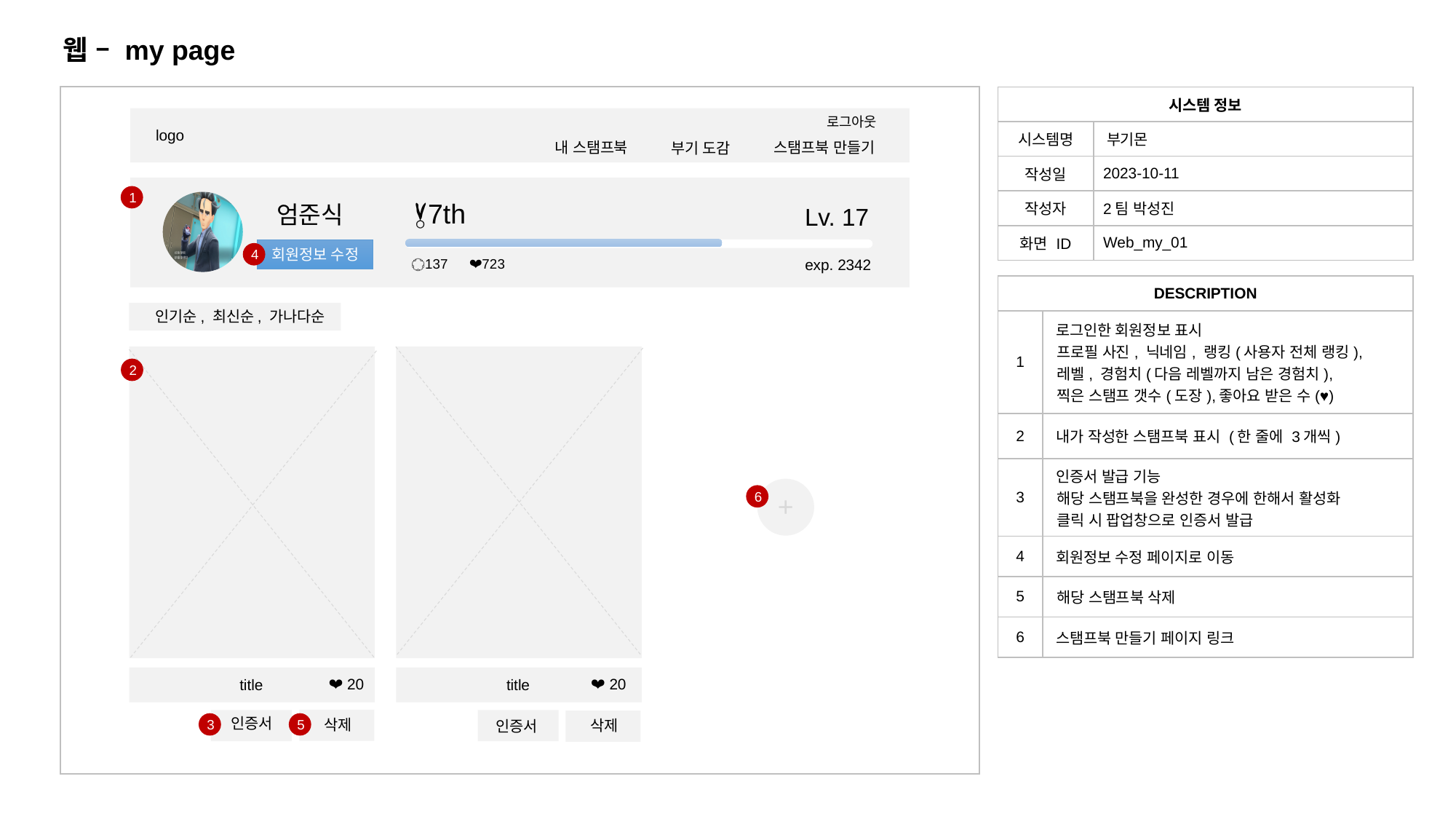

웹 – my page

| 시스템 정보 |  |
| --- | --- |
| 시스템명 | 부기몬 |
| 작성일 | 2023-10-11 |
| 작성자 | 2팀 박성진 |
| 화면 ID | Web\_my\_01 |
로그아웃

logo
스탬프북 만들기
내 스탬프북
부기 도감

🏅7th

엄준식
Lv. 17

회원정보 수정
💮137
 ❤️723
exp. 2342
1
4
| DESCRIPTION |  |
| --- | --- |
| 1 | 로그인한 회원정보 표시 프로필 사진, 닉네임, 랭킹(사용자 전체 랭킹), 레벨, 경험치(다음 레벨까지 남은 경험치), 찍은 스탬프 갯수(도장),좋아요 받은 수(♥) |
| 2 | 내가 작성한 스탬프북 표시 (한 줄에 3개씩) |
| 3 | 인증서 발급 기능 해당 스탬프북을 완성한 경우에 한해서 활성화 클릭 시 팝업창으로 인증서 발급 |
| 4 | 회원정보 수정 페이지로 이동 |
| 5 | 해당 스탬프북 삭제 |
| 6 | 스탬프북 만들기 페이지 링크 |
인기순, 최신순, 가나다순

2

+
6

❤️ 20
❤️ 20
title
title
인증서

삭제

삭제
인증서
5
3